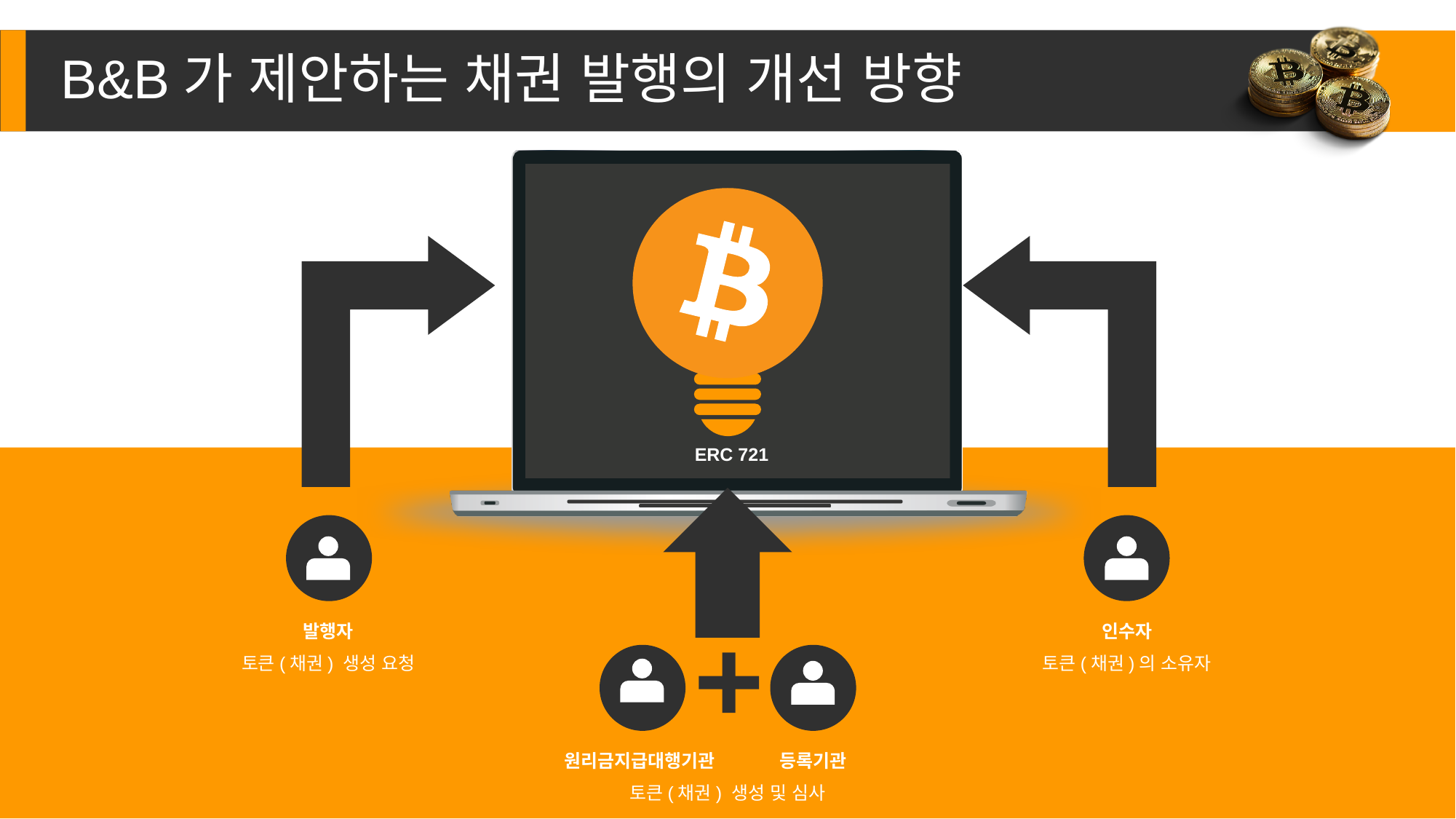

B&B가 제안하는 채권 발행의 개선 방향

ERC 721

발행자
토큰(채권) 생성 요청
인수자
토큰(채권)의 소유자

원리금지급대행기관
토큰(채권) 생성 및 심사
등록기관